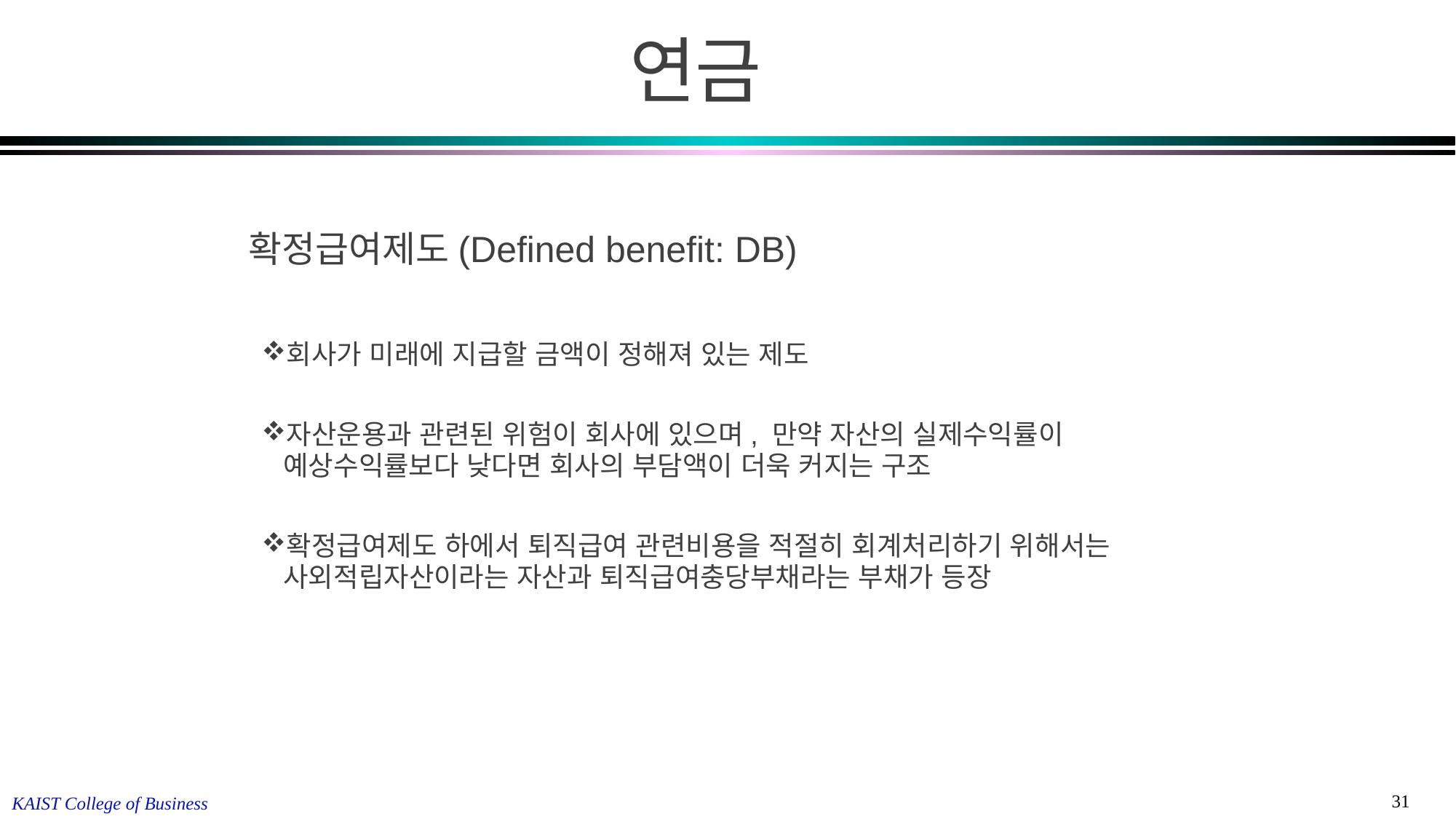

연금
확정급여제도(Defined benefit: DB)

회사가 미래에 지급할 금액이 정해져 있는 제도

자산운용과 관련된 위험이 회사에 있으며, 만약 자산의 실제수익률이 예상수익률보다 낮다면 회사의 부담액이 더욱 커지는 구조

확정급여제도 하에서 퇴직급여 관련비용을 적절히 회계처리하기 위해서는 사외적립자산이라는 자산과 퇴직급여충당부채라는 부채가 등장